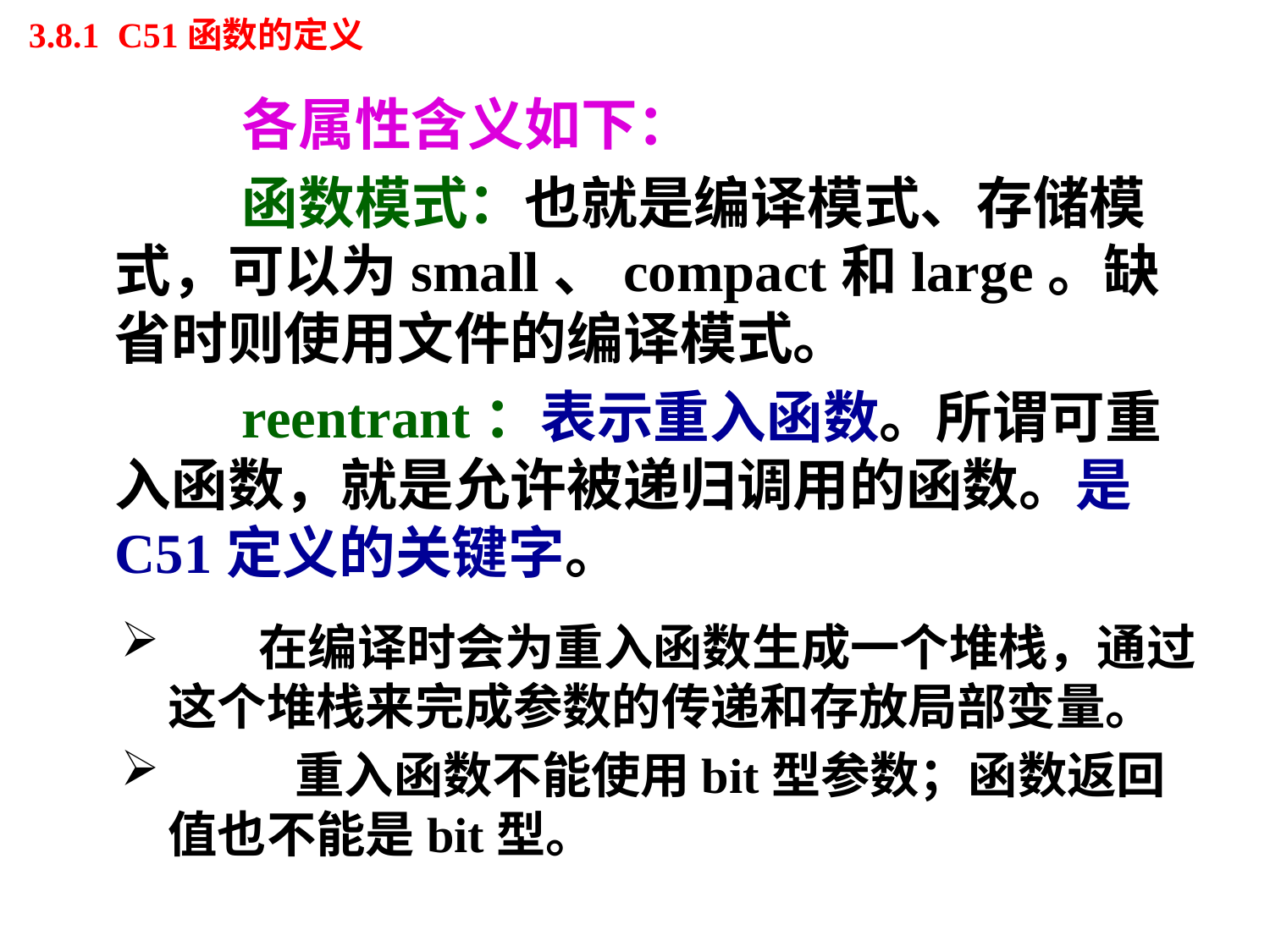

# 3.8.1  C51函数的定义
		各属性含义如下：
		函数模式：也就是编译模式、存储模式，可以为small、compact和large。缺省时则使用文件的编译模式。
		reentrant：表示重入函数。所谓可重入函数，就是允许被递归调用的函数。是C51定义的关键字。
       在编译时会为重入函数生成一个堆栈，通过这个堆栈来完成参数的传递和存放局部变量。
	重入函数不能使用bit型参数；函数返回值也不能是bit型。